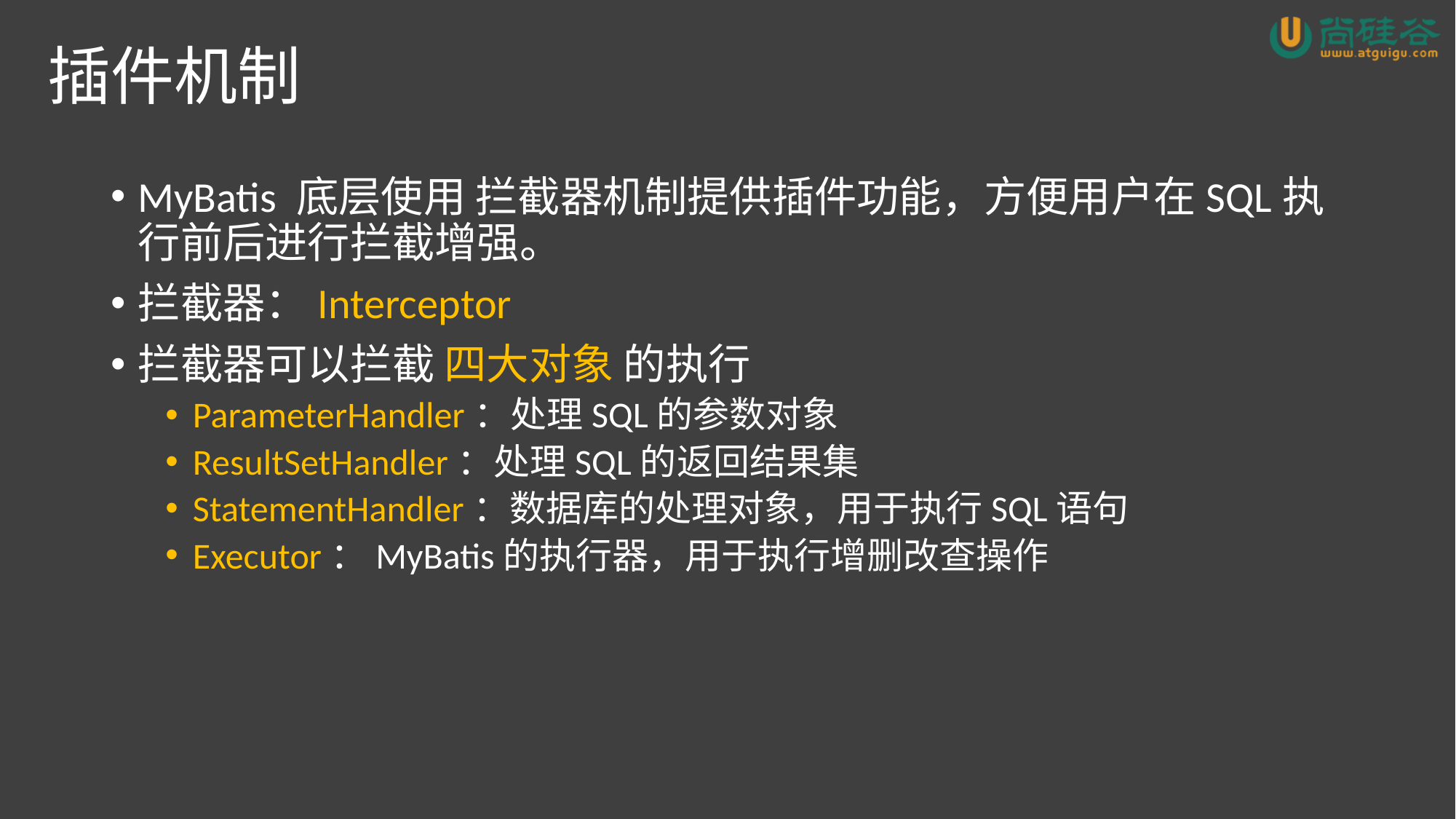

# 插件机制
MyBatis 底层使用 拦截器机制提供插件功能，方便用户在SQL执行前后进行拦截增强。
拦截器：Interceptor
拦截器可以拦截 四大对象 的执行
ParameterHandler：处理SQL的参数对象
ResultSetHandler：处理SQL的返回结果集
StatementHandler：数据库的处理对象，用于执行SQL语句
Executor：MyBatis的执行器，用于执行增删改查操作